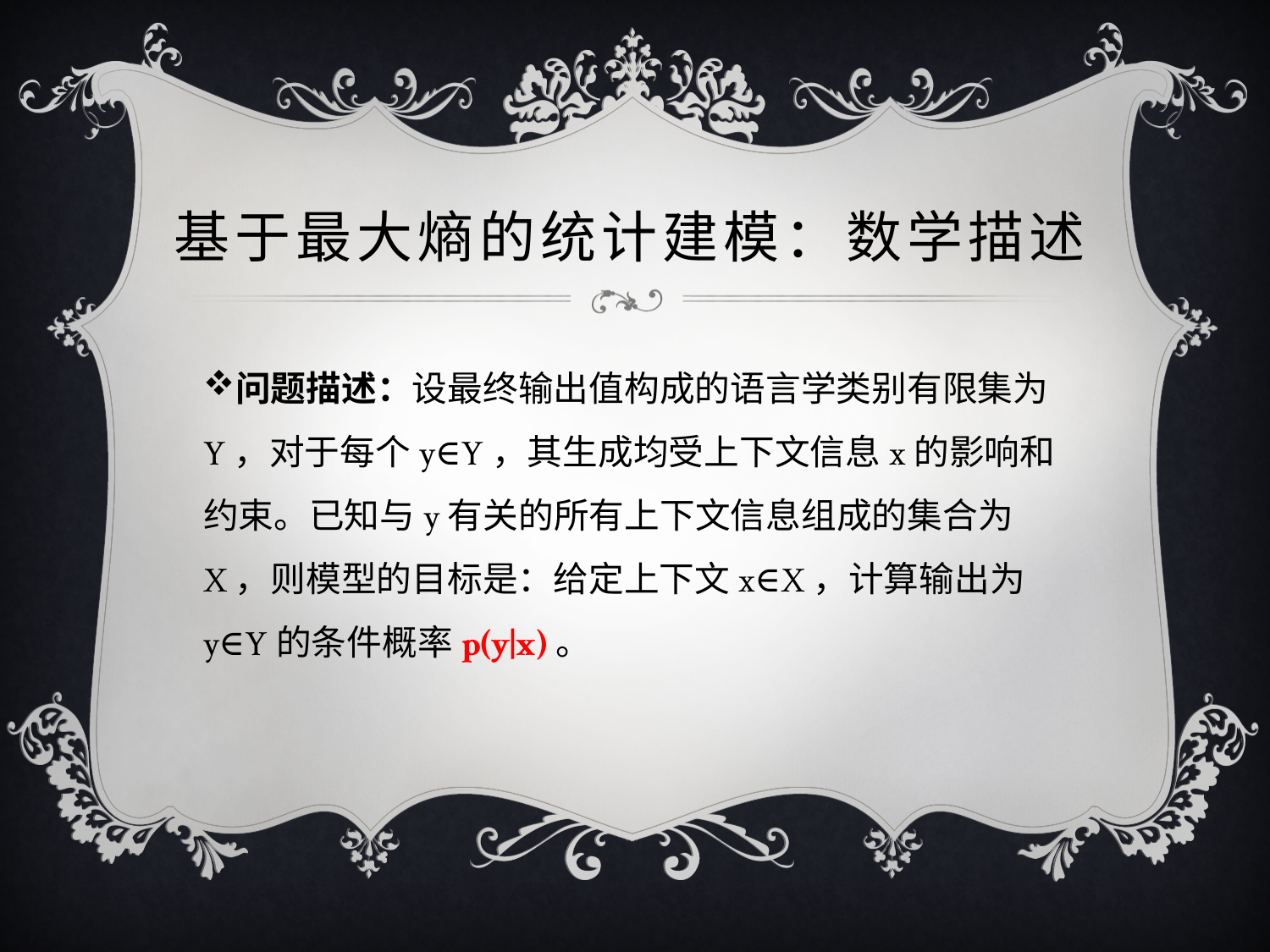

# 基于最大熵的统计建模：数学描述
问题描述：设最终输出值构成的语言学类别有限集为Y，对于每个y∈Y，其生成均受上下文信息x的影响和约束。已知与y有关的所有上下文信息组成的集合为X，则模型的目标是：给定上下文x∈X，计算输出为y∈Y的条件概率p(y|x)。